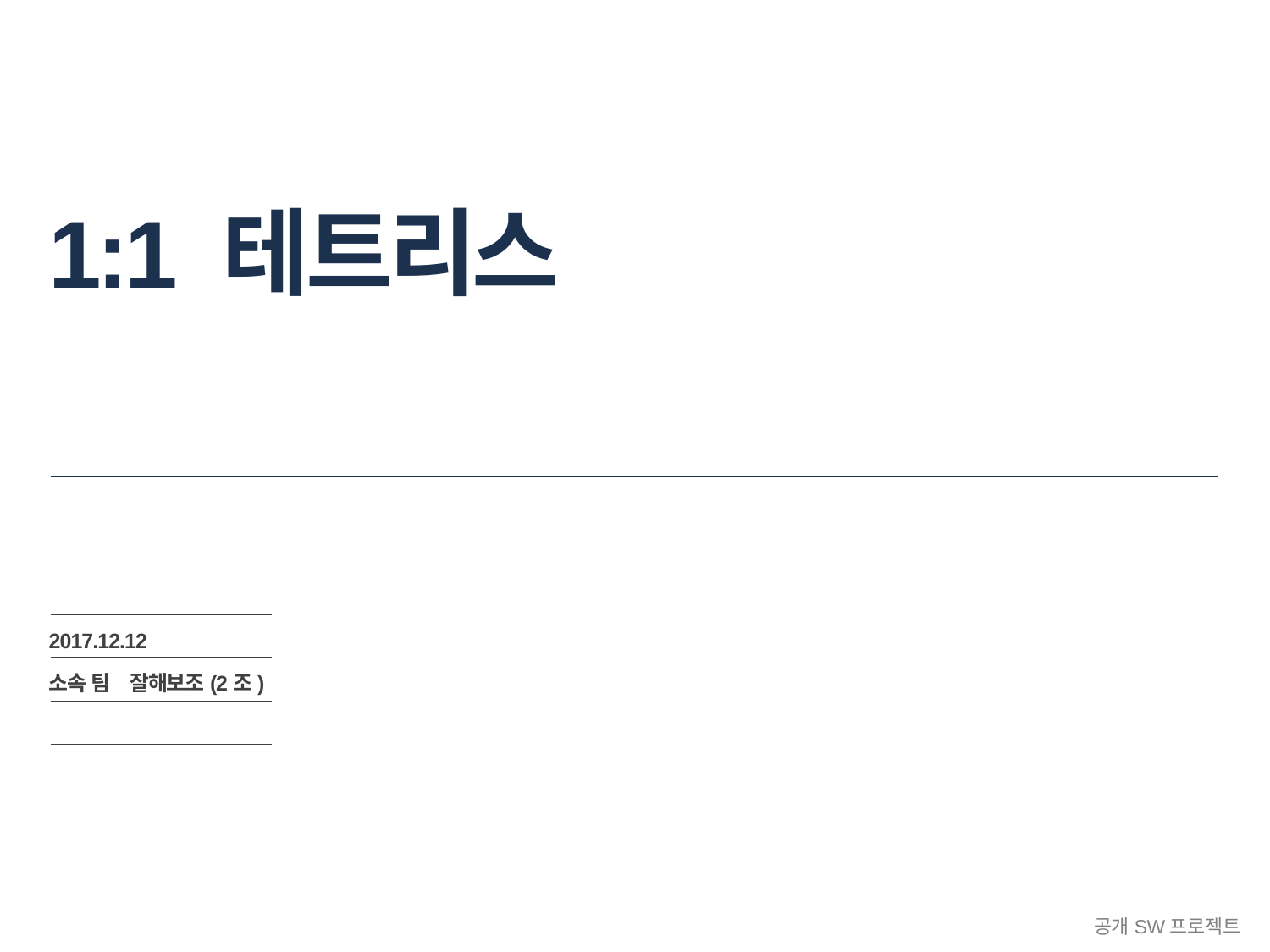

# 1:1 테트리스
2017.12.12
소속 팀    잘해보조(2조)
공개SW프로젝트